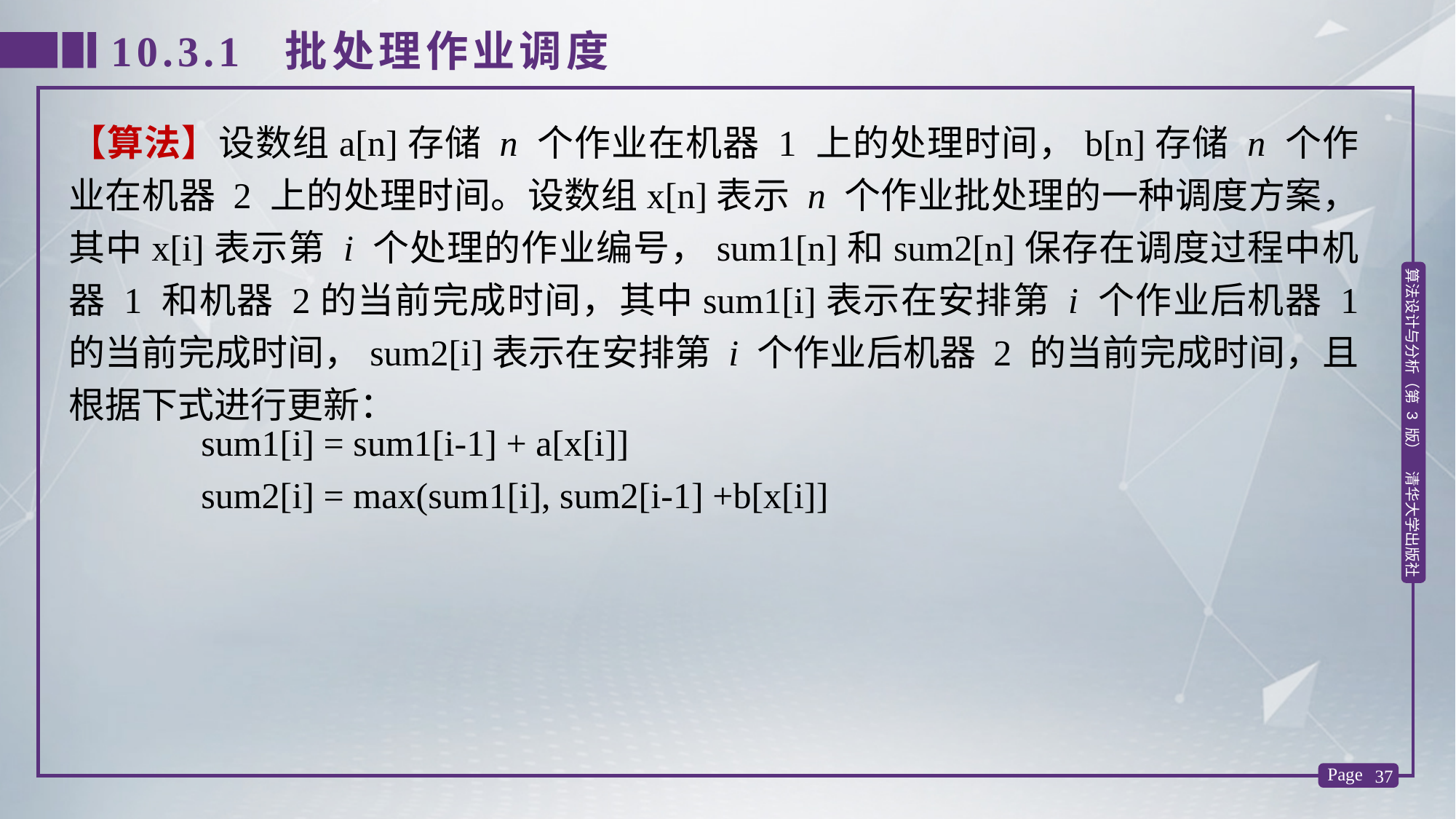

10.3.1  批处理作业调度
【算法】设数组a[n]存储 n 个作业在机器 1 上的处理时间，b[n]存储 n 个作业在机器 2 上的处理时间。设数组x[n]表示 n 个作业批处理的一种调度方案，其中x[i]表示第 i 个处理的作业编号，sum1[n]和sum2[n]保存在调度过程中机器 1 和机器 2的当前完成时间，其中sum1[i]表示在安排第 i 个作业后机器 1 的当前完成时间，sum2[i]表示在安排第 i 个作业后机器 2 的当前完成时间，且根据下式进行更新：
sum1[i] = sum1[i-1] + a[x[i]]
sum2[i] = max(sum1[i], sum2[i-1] +b[x[i]]